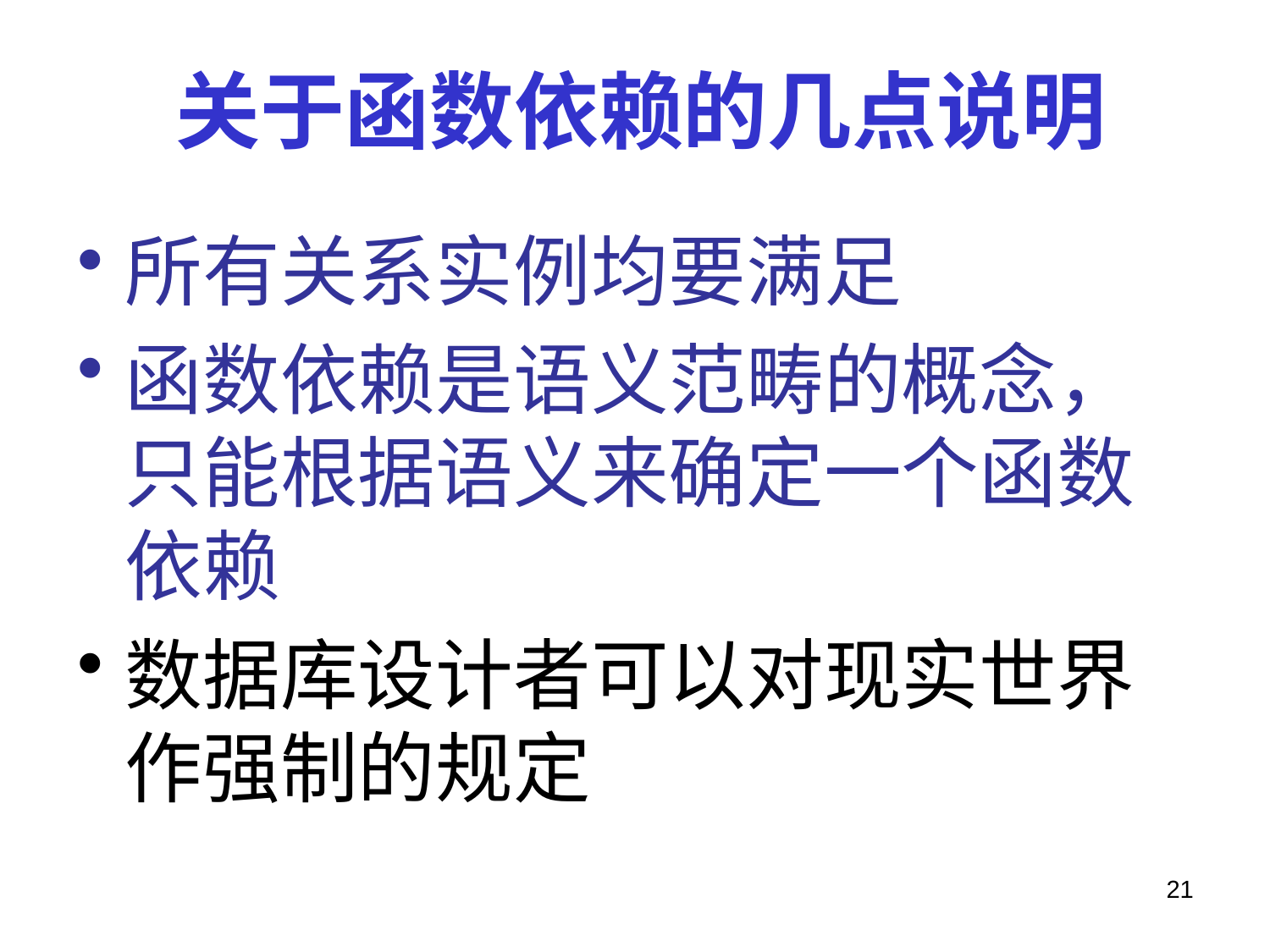

# 关于函数依赖的几点说明
所有关系实例均要满足
函数依赖是语义范畴的概念，只能根据语义来确定一个函数依赖
数据库设计者可以对现实世界作强制的规定

21